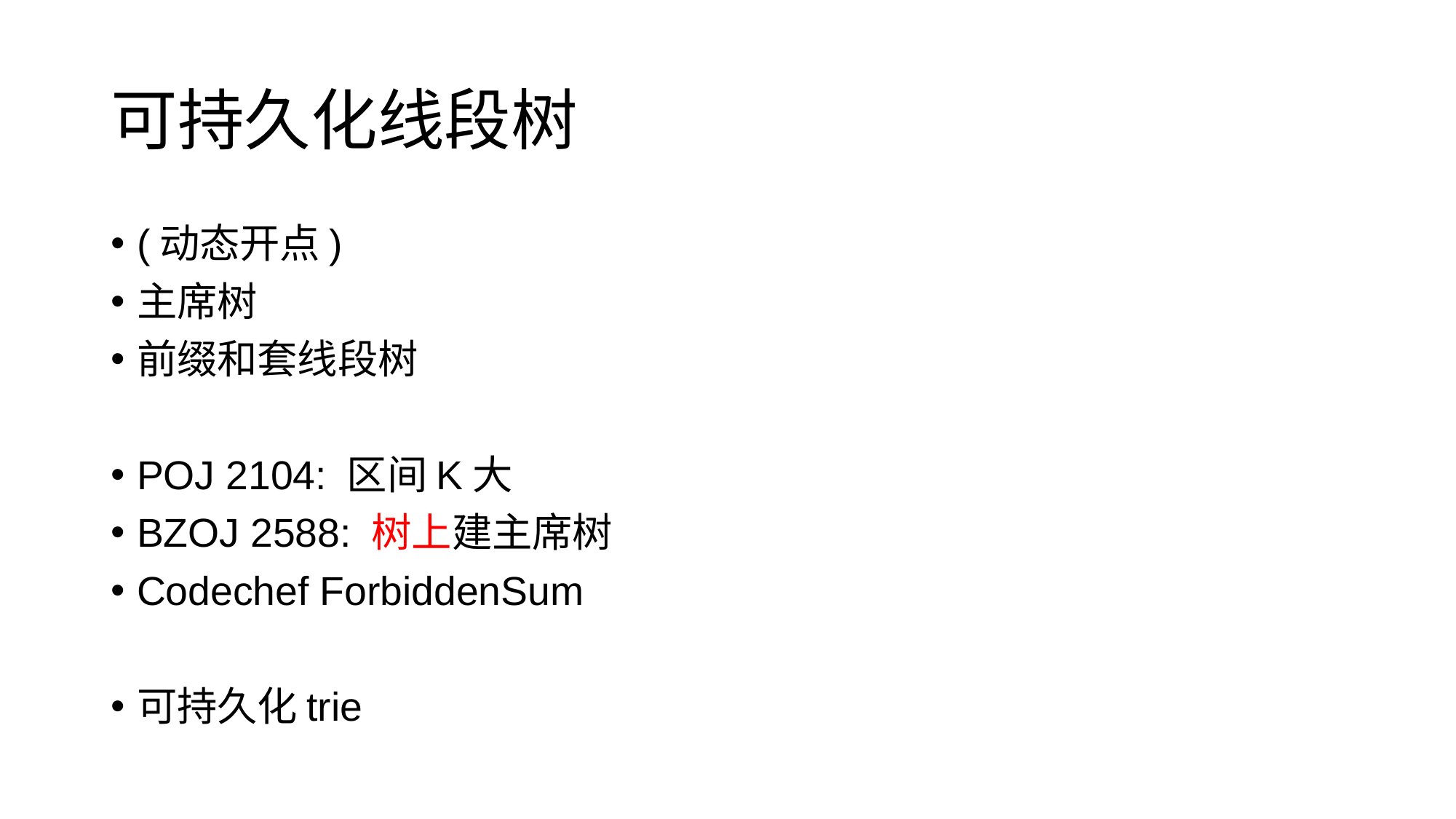

# 可持久化线段树
(动态开点)
主席树
前缀和套线段树

POJ 2104: 区间K大
BZOJ 2588: 树上建主席树
Codechef ForbiddenSum

可持久化trie